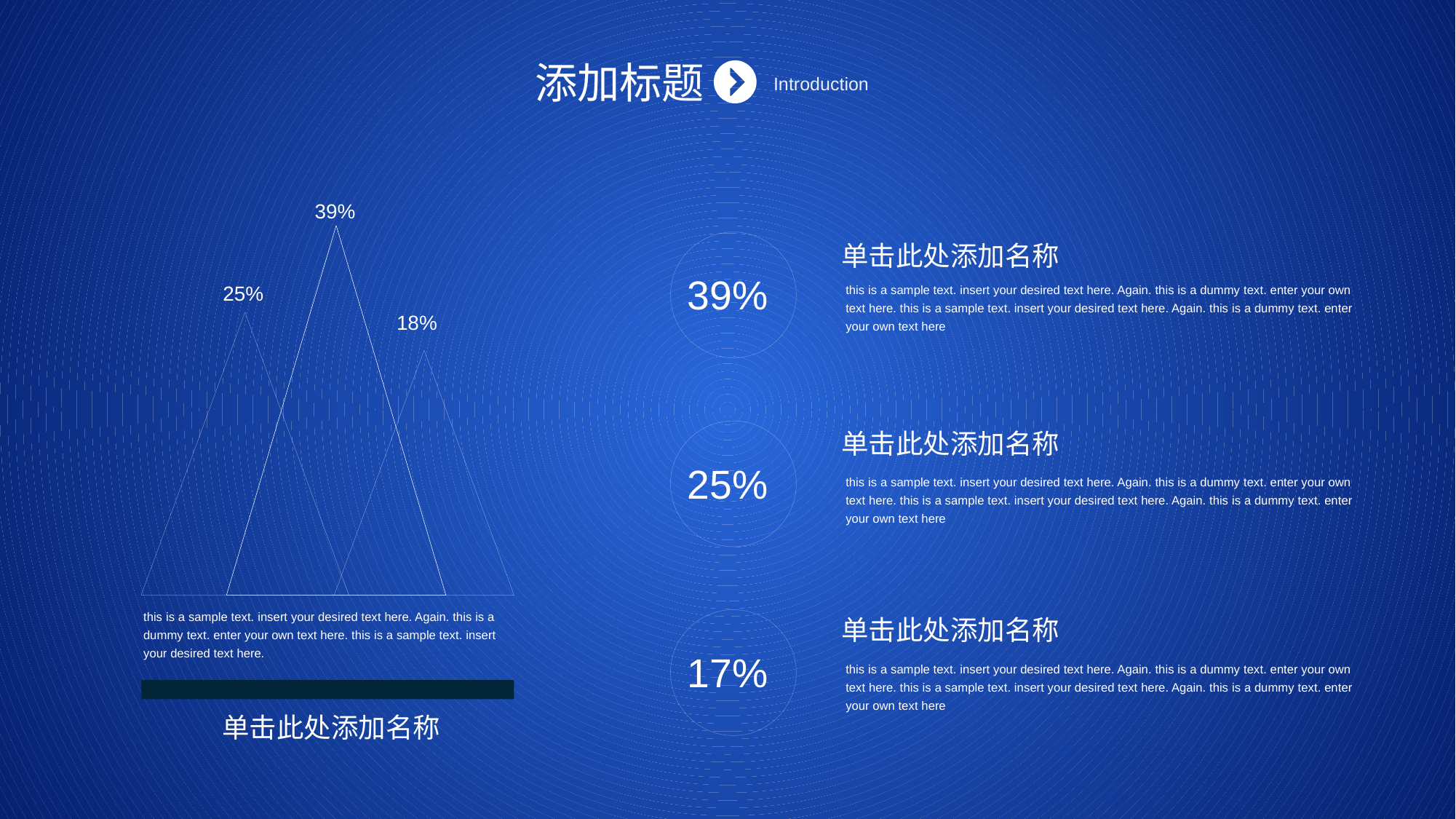

添加标题

Introduction
39%

39%
单击此处添加名称
this is a sample text. insert your desired text here. Again. this is a dummy text. enter your own text here. this is a sample text. insert your desired text here. Again. this is a dummy text. enter your own text here
25%

18%

25%
单击此处添加名称
this is a sample text. insert your desired text here. Again. this is a dummy text. enter your own text here. this is a sample text. insert your desired text here. Again. this is a dummy text. enter your own text here
this is a sample text. insert your desired text here. Again. this is a dummy text. enter your own text here. this is a sample text. insert your desired text here.

单击此处添加名称
单击此处添加名称
this is a sample text. insert your desired text here. Again. this is a dummy text. enter your own text here. this is a sample text. insert your desired text here. Again. this is a dummy text. enter your own text here

17%